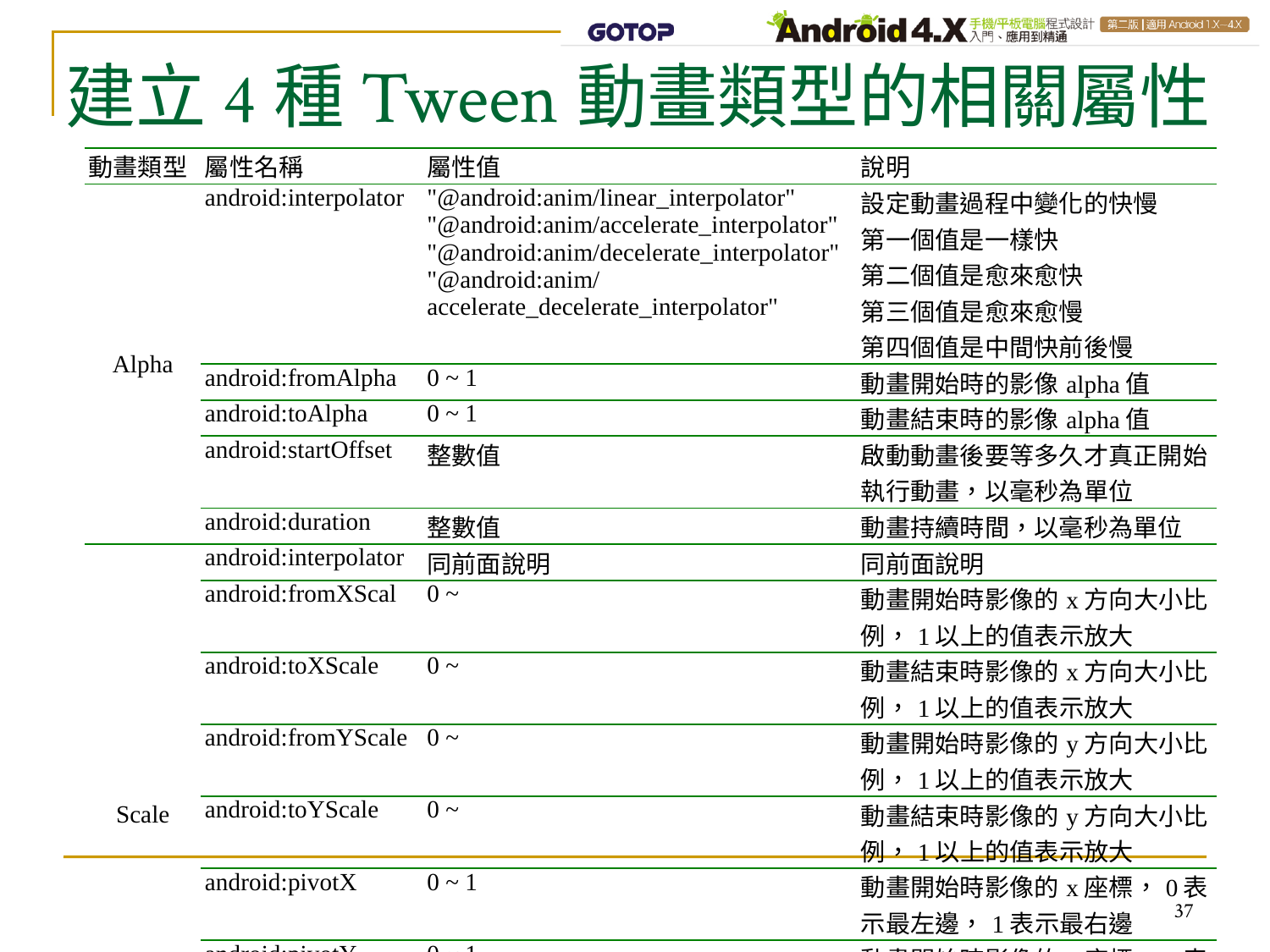

# 建立4種Tween動畫類型的相關屬性
| 動畫類型 | 屬性名稱 | 屬性值 | 說明 |
| --- | --- | --- | --- |
| Alpha | android:interpolator | "@android:anim/linear\_interpolator" "@android:anim/accelerate\_interpolator" "@android:anim/decelerate\_interpolator" "@android:anim/accelerate\_decelerate\_interpolator" | 設定動畫過程中變化的快慢 第一個值是一樣快 第二個值是愈來愈快 第三個值是愈來愈慢 第四個值是中間快前後慢 |
|  | android:fromAlpha | 0 ~ 1 | 動畫開始時的影像alpha值 |
|  | android:toAlpha | 0 ~ 1 | 動畫結束時的影像alpha值 |
|  | android:startOffset | 整數值 | 啟動動畫後要等多久才真正開始執行動畫，以毫秒為單位 |
|  | android:duration | 整數值 | 動畫持續時間，以毫秒為單位 |
| Scale | android:interpolator | 同前面說明 | 同前面說明 |
|  | android:fromXScal | 0 ~ | 動畫開始時影像的x方向大小比例，1以上的值表示放大 |
|  | android:toXScale | 0 ~ | 動畫結束時影像的x方向大小比例，1以上的值表示放大 |
|  | android:fromYScale | 0 ~ | 動畫開始時影像的y方向大小比例，1以上的值表示放大 |
|  | android:toYScale | 0 ~ | 動畫結束時影像的y方向大小比例，1以上的值表示放大 |
|  | android:pivotX | 0 ~ 1 | 動畫開始時影像的x座標，0表示最左邊，1表示最右邊 |
|  | android:pivotY | 0 ~ 1 | 動畫開始時影像的y座標，0表示上緣，1表示下緣 |
|  | android:startOffset | 同前面說明 | 同前面說明 |
|  | android:duration | 同前面說明 | 同前面說明 |
37